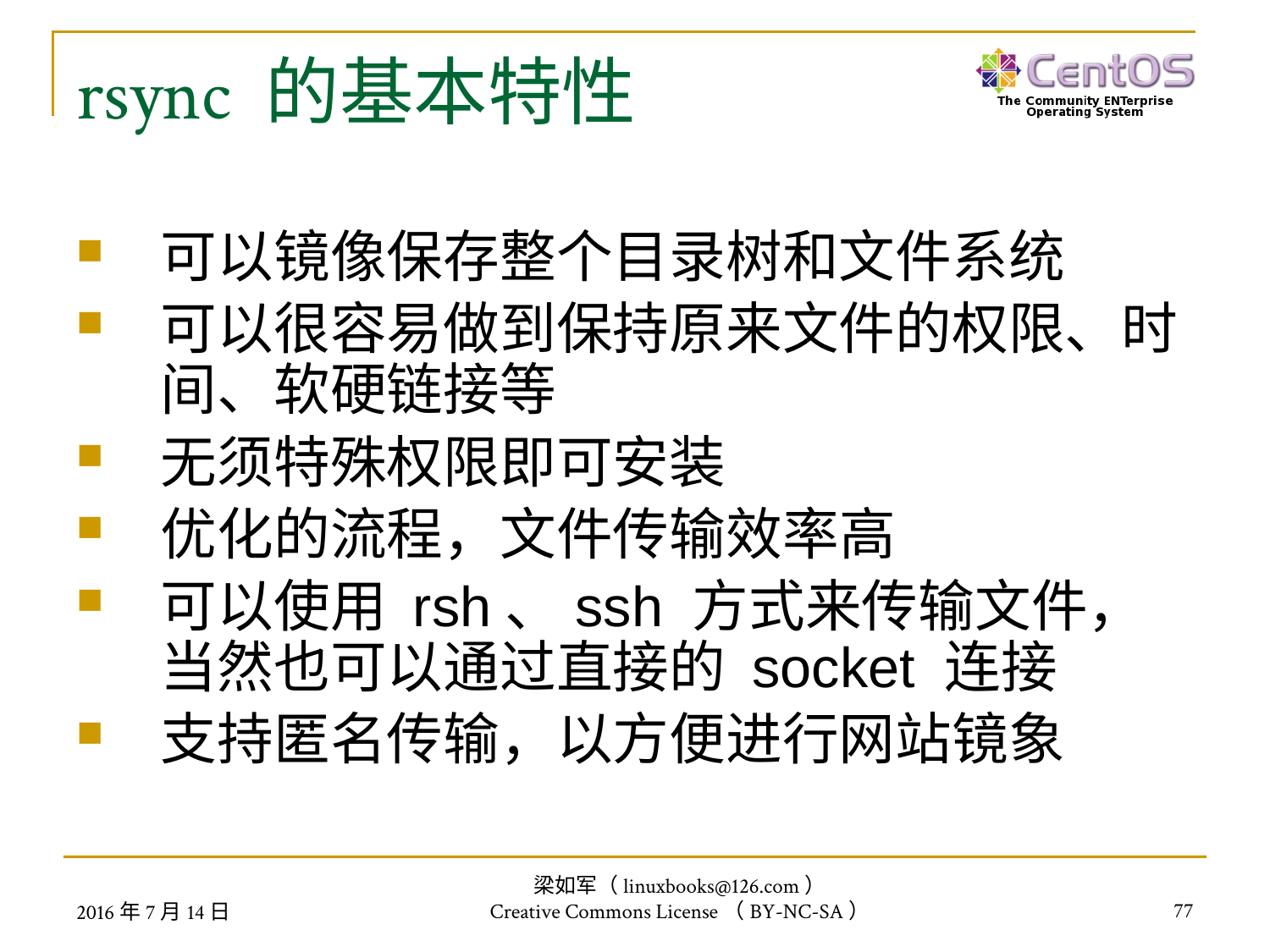

# rsync 的基本特性
可以镜像保存整个目录树和文件系统
可以很容易做到保持原来文件的权限、时间、软硬链接等
无须特殊权限即可安装
优化的流程，文件传输效率高
可以使用 rsh、ssh 方式来传输文件，当然也可以通过直接的 socket 连接
支持匿名传输，以方便进行网站镜象
梁如军（linuxbooks@126.com）
Creative Commons License（BY-NC-SA）
2016年7月14日
77